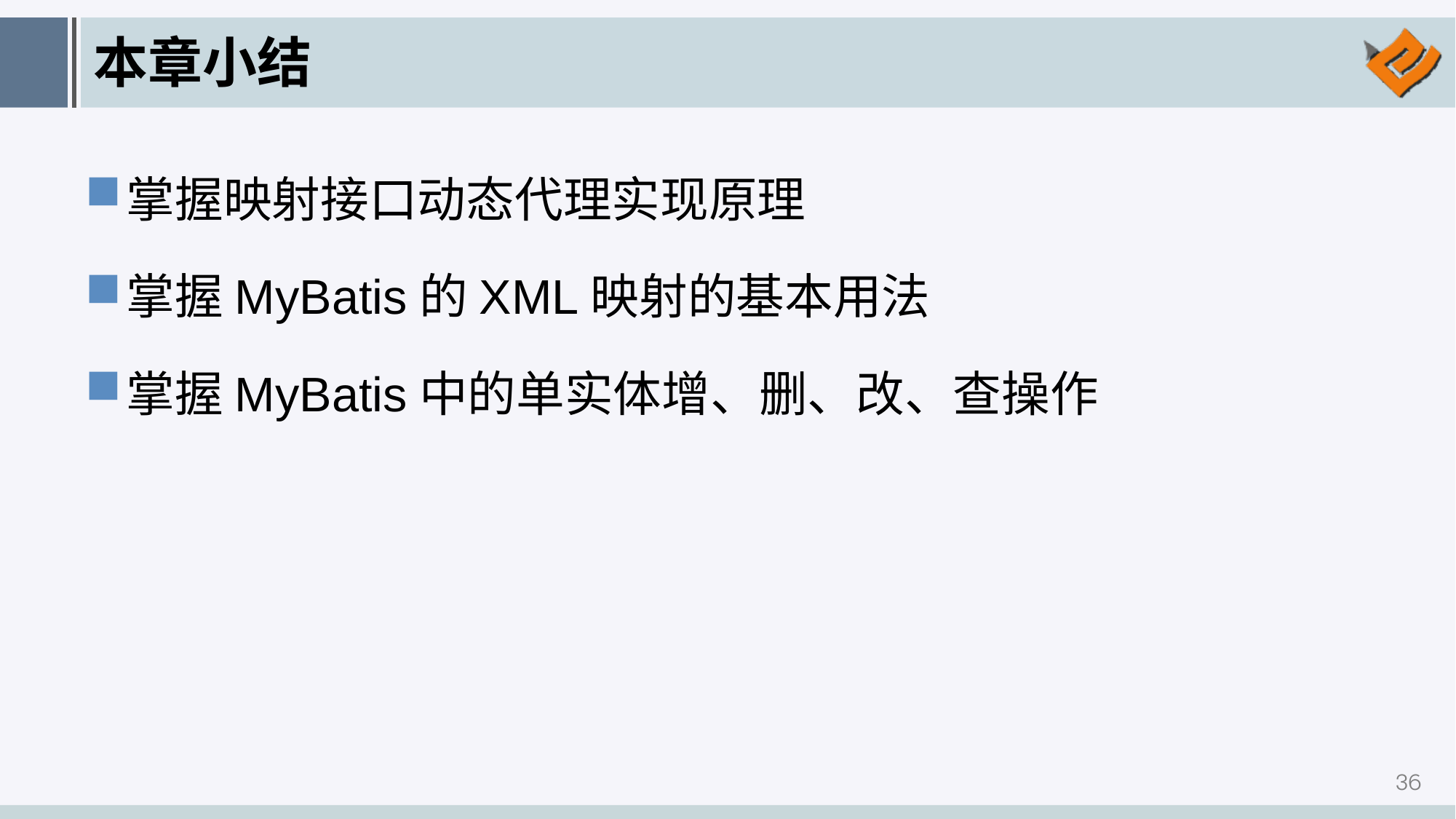

# 本章小结
掌握映射接口动态代理实现原理
掌握MyBatis的XML映射的基本用法
掌握MyBatis中的单实体增、删、改、查操作